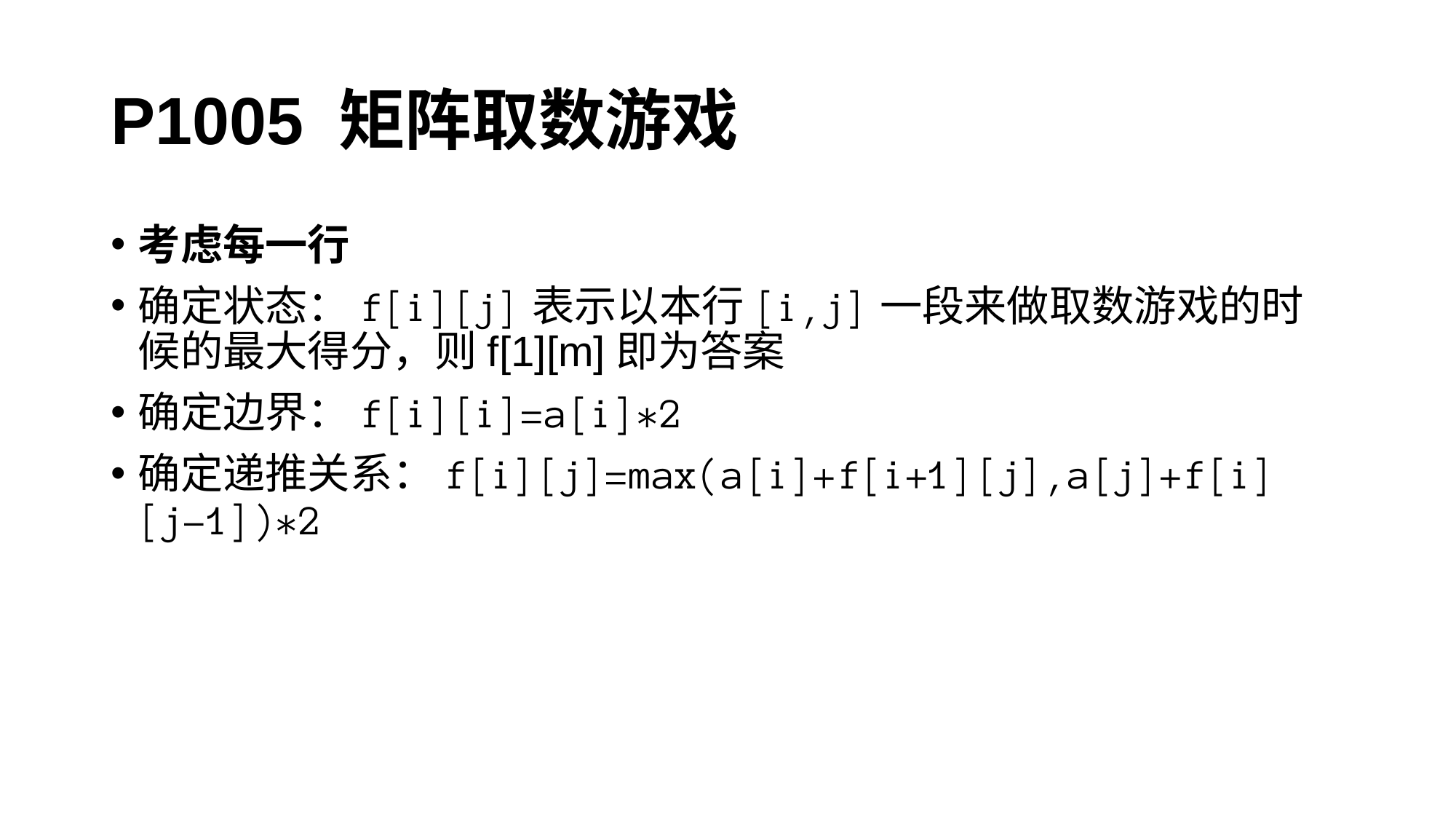

# P1005 矩阵取数游戏
考虑每一行
确定状态：f[i][j]表示以本行[i,j]一段来做取数游戏的时候的最大得分，则f[1][m]即为答案
确定边界：f[i][i]=a[i]*2
确定递推关系：f[i][j]=max(a[i]+f[i+1][j],a[j]+f[i][j-1])*2